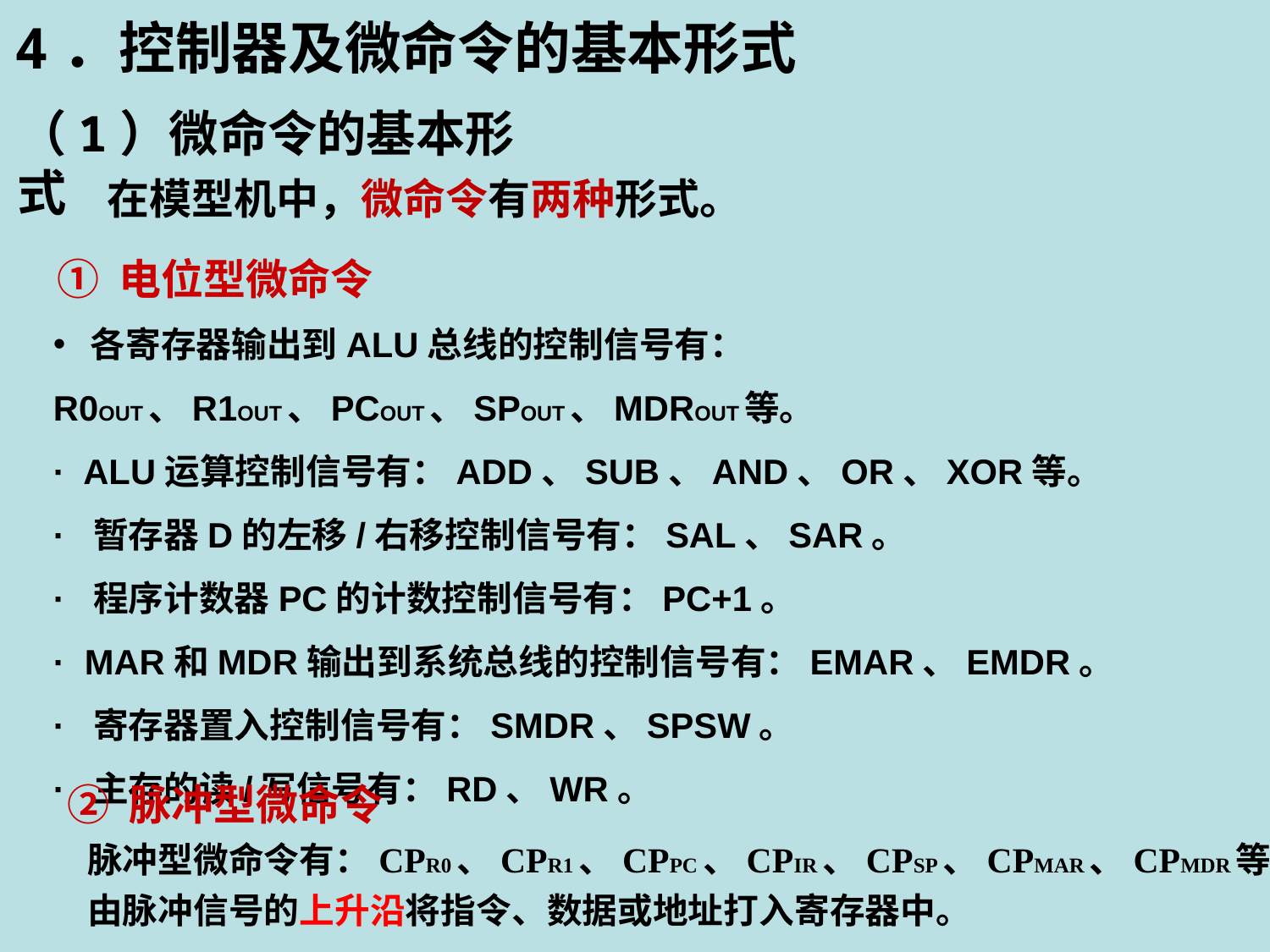

4．控制器及微命令的基本形式
（1）微命令的基本形式
在模型机中，微命令有两种形式。
① 电位型微命令
  各寄存器输出到ALU总线的控制信号有：R0OUT、R1OUT、PCOUT、SPOUT、MDROUT等。
·  ALU运算控制信号有：ADD、SUB、AND、OR、XOR等。
·  暂存器D的左移/右移控制信号有：SAL、SAR。
·  程序计数器PC的计数控制信号有：PC+1。
·  MAR和MDR输出到系统总线的控制信号有：EMAR、EMDR。
·  寄存器置入控制信号有：SMDR、SPSW。
·  主存的读/写信号有：RD、WR。
② 脉冲型微命令
脉冲型微命令有：CPR0、CPR1、CPPC、CPIR、CPSP、CPMAR、CPMDR等。
由脉冲信号的上升沿将指令、数据或地址打入寄存器中。